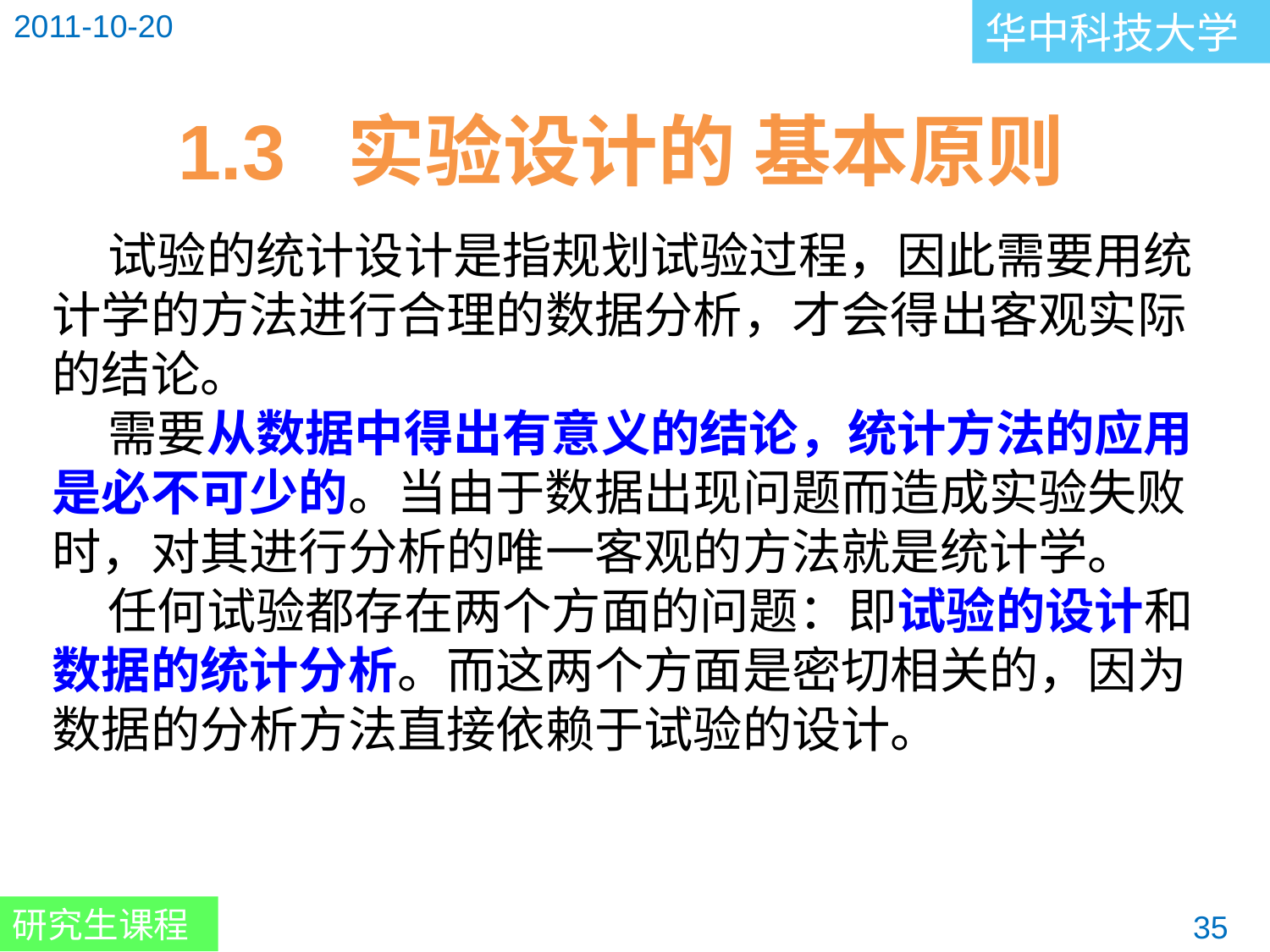

1.3  实验设计的 基本原则
    试验的统计设计是指规划试验过程，因此需要用统计学的方法进行合理的数据分析，才会得出客观实际的结论。
    需要从数据中得出有意义的结论，统计方法的应用是必不可少的。当由于数据出现问题而造成实验失败时，对其进行分析的唯一客观的方法就是统计学。
    任何试验都存在两个方面的问题：即试验的设计和数据的统计分析。而这两个方面是密切相关的，因为数据的分析方法直接依赖于试验的设计。